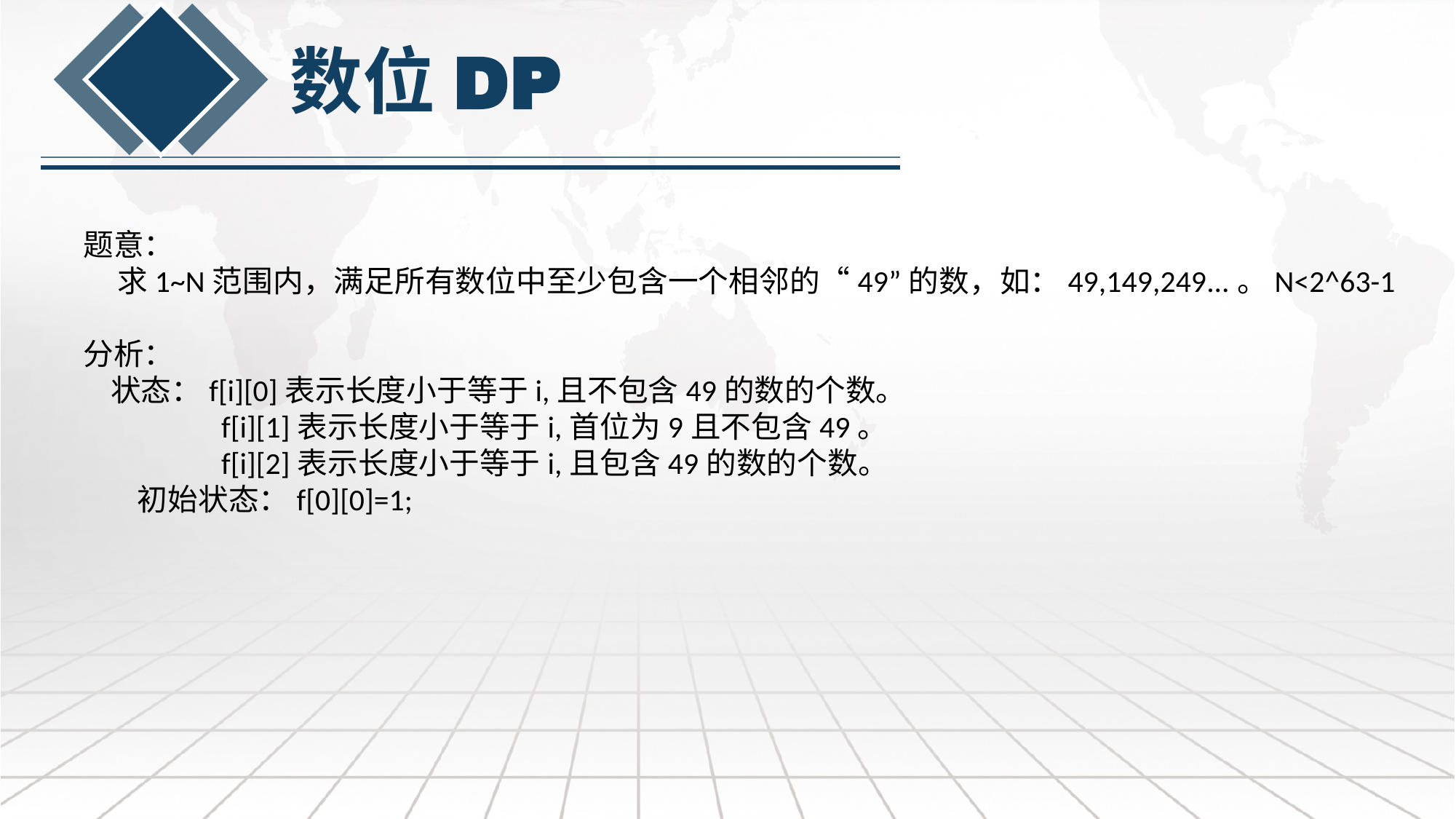

数位DP
题意：
    求1~N范围内，满足所有数位中至少包含一个相邻的“49”的数，如：49,149,249...。N<2^63-1

分析：
   状态：f[i][0]表示长度小于等于i,且不包含49的数的个数。
                    f[i][1]表示长度小于等于i,首位为9且不包含49。
                    f[i][2]表示长度小于等于i,且包含49的数的个数。
       初始状态：f[0][0]=1;